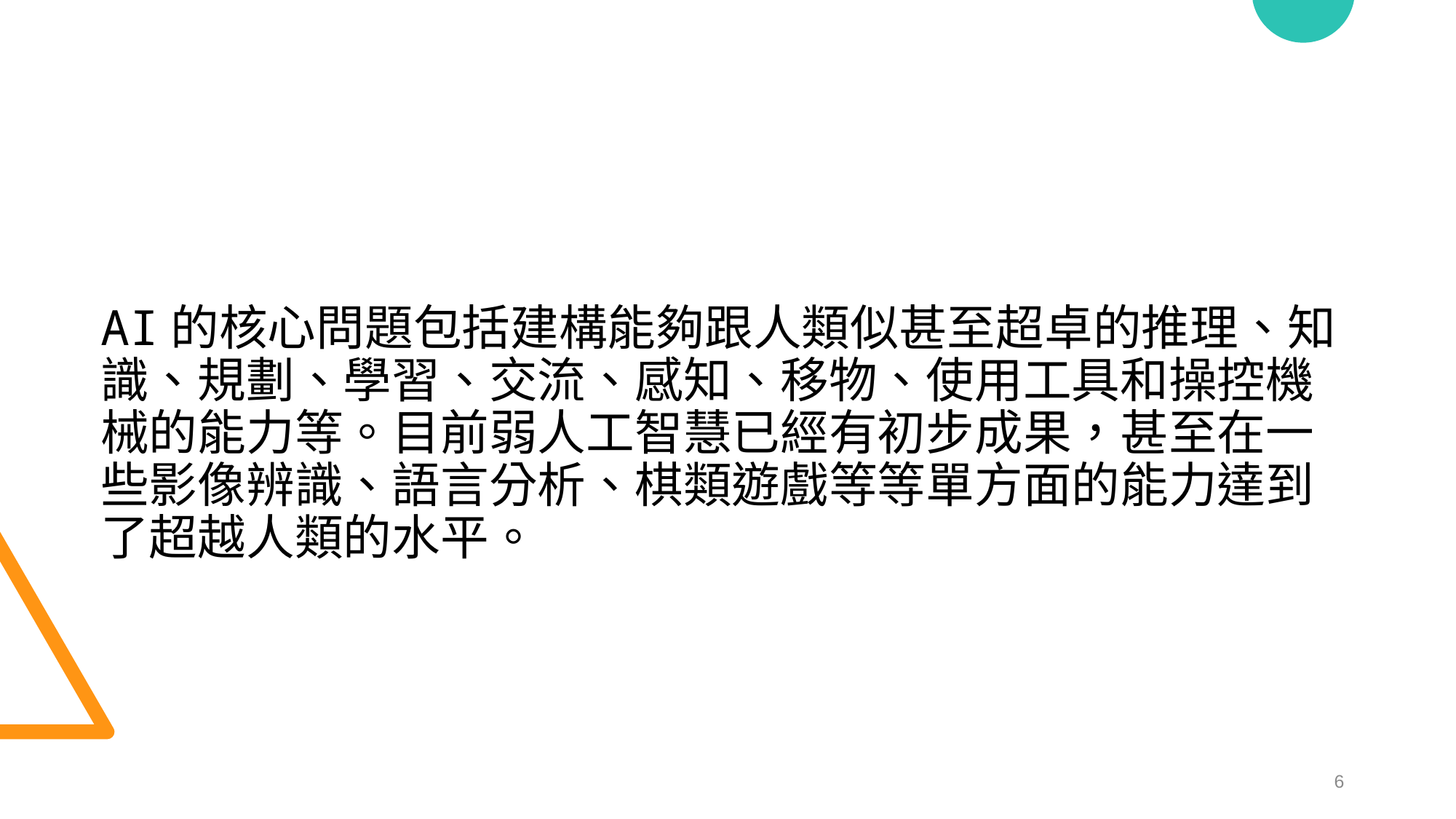

AI的核心問題包括建構能夠跟人類似甚至超卓的推理、知識、規劃、學習、交流、感知、移物、使用工具和操控機械的能力等。目前弱人工智慧已經有初步成果，甚至在一些影像辨識、語言分析、棋類遊戲等等單方面的能力達到了超越人類的水平。
6